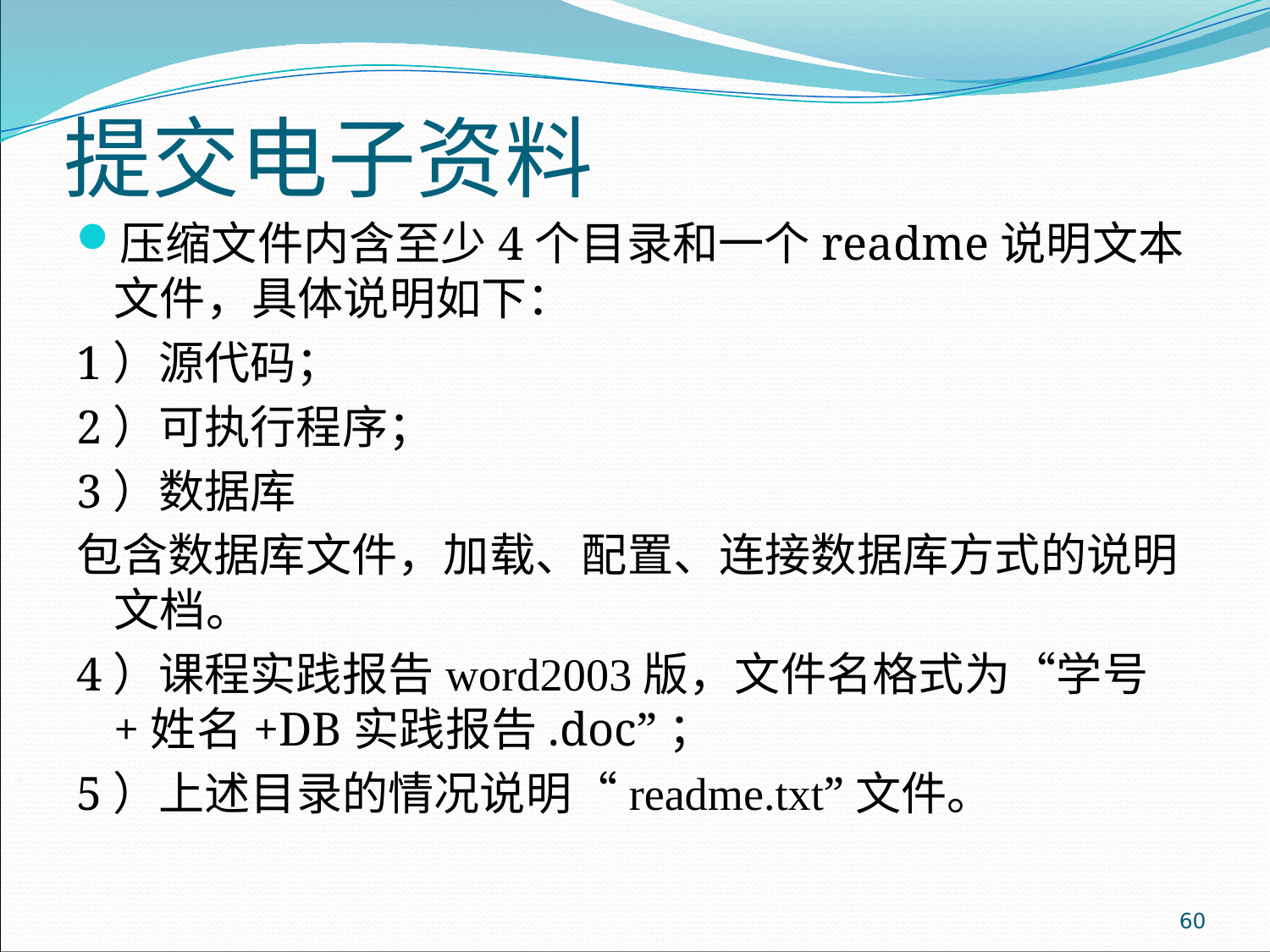

# 提交电子资料
压缩文件内含至少4个目录和一个readme说明文本文件，具体说明如下：
1）源代码；
2）可执行程序；
3）数据库
包含数据库文件，加载、配置、连接数据库方式的说明文档。
4）课程实践报告word2003版，文件名格式为“学号+姓名+DB实践报告.doc”；
5）上述目录的情况说明“readme.txt”文件。
60